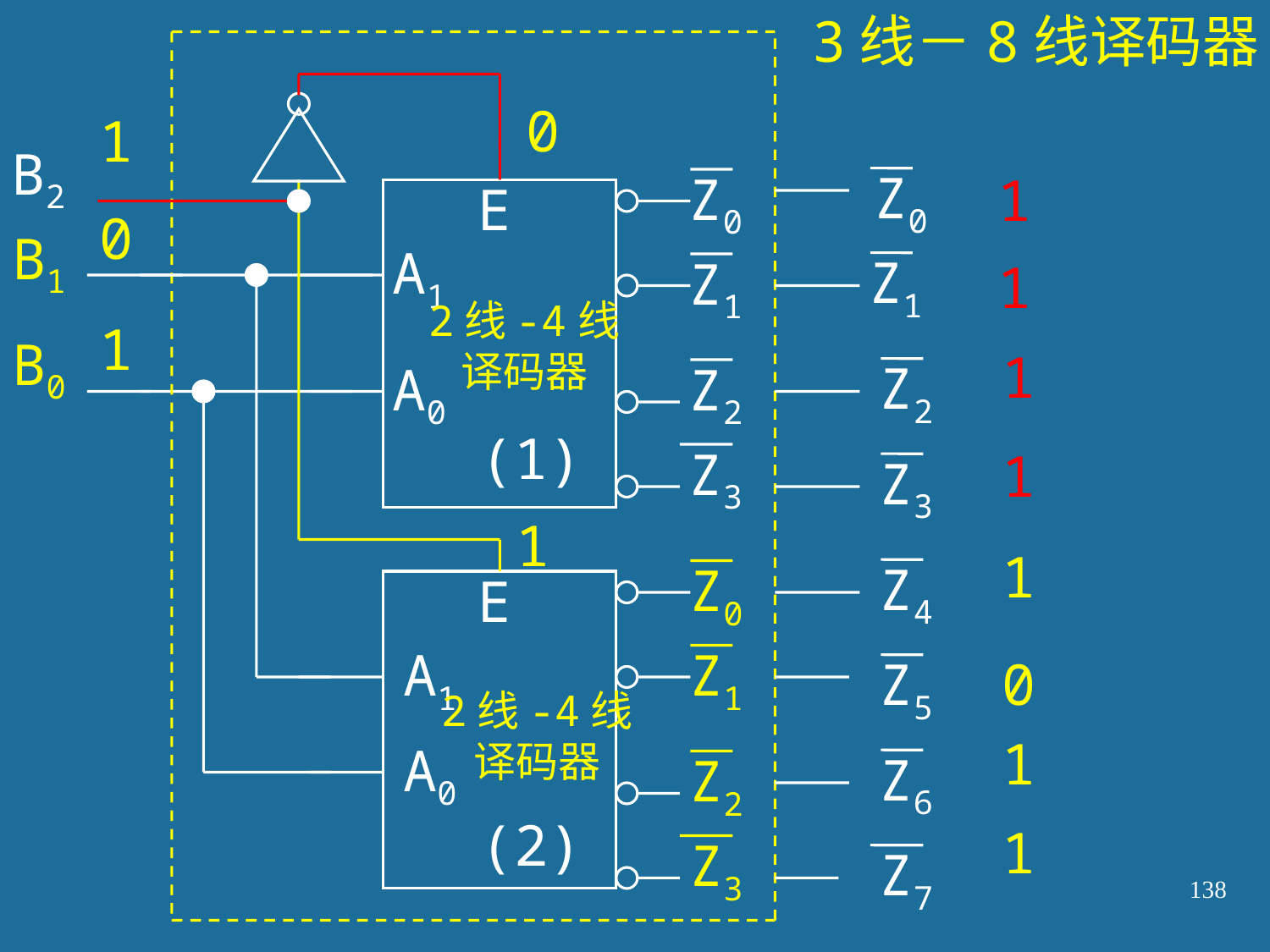

3线－8线译码器

0

1

B2

Z0
Z0
1
E

0
B1
1
B0

A1
Z1
Z1
1

2线-4线
译码器
1
Z2
A0
Z2

(1)
Z3
1
Z3

1
1
0
1
1

Z4
Z0
E

A1
Z1
Z5

2线-4线
译码器
A0
Z6
Z2

(2)
Z3
Z7

138